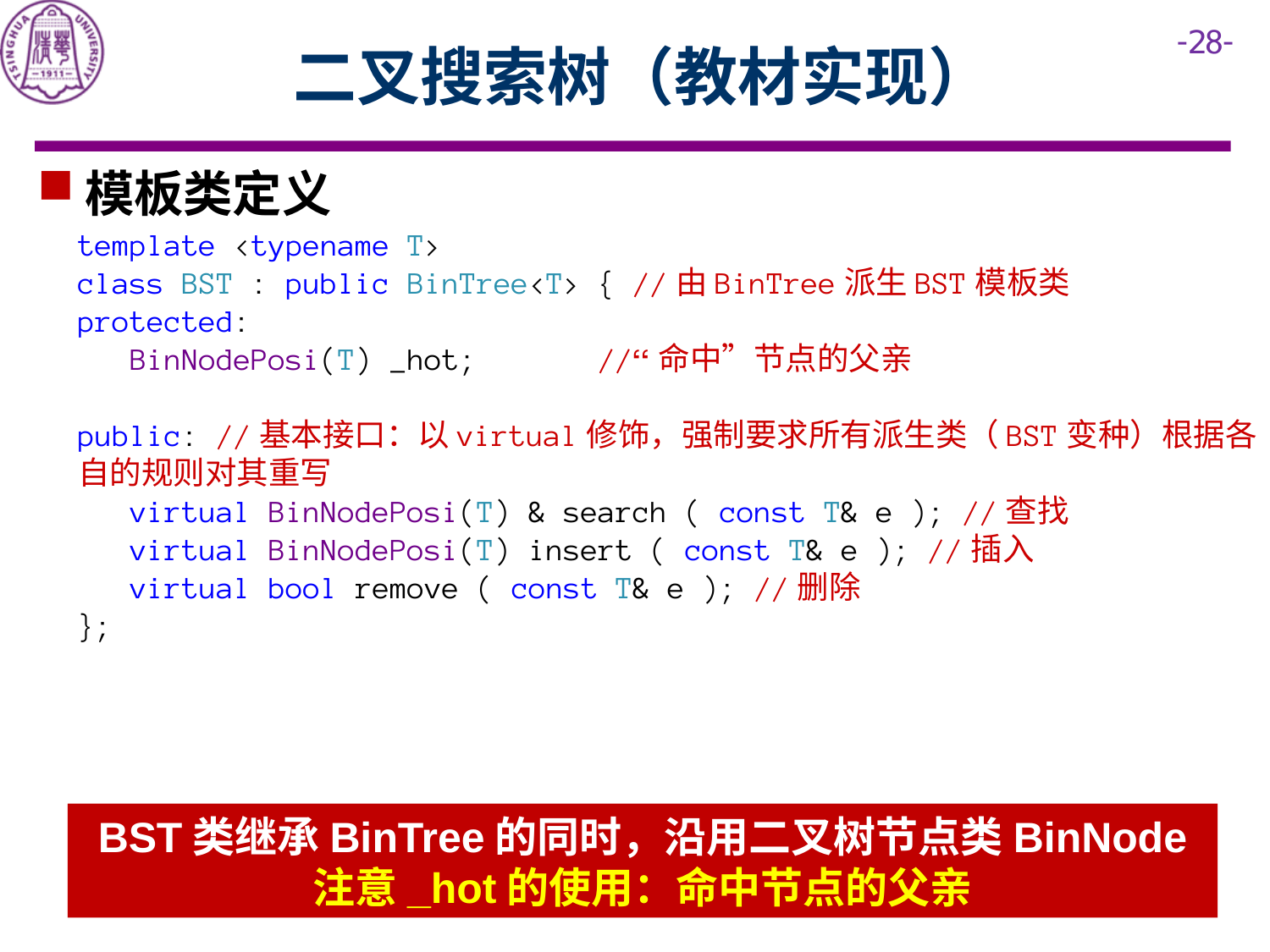

# 二叉搜索树（教材实现）
模板类定义

template <typename T>
class BST : public BinTree<T> { //由BinTree派生BST模板类
protected:
   BinNodePosi(T) _hot;       //“命中”节点的父亲

public: //基本接口：以virtual修饰，强制要求所有派生类（BST变种）根据各自的规则对其重写
   virtual BinNodePosi(T) & search ( const T& e ); //查找
   virtual BinNodePosi(T) insert ( const T& e ); //插入
   virtual bool remove ( const T& e ); //删除
};
BST类继承BinTree的同时，沿用二叉树节点类BinNode
注意_hot的使用：命中节点的父亲